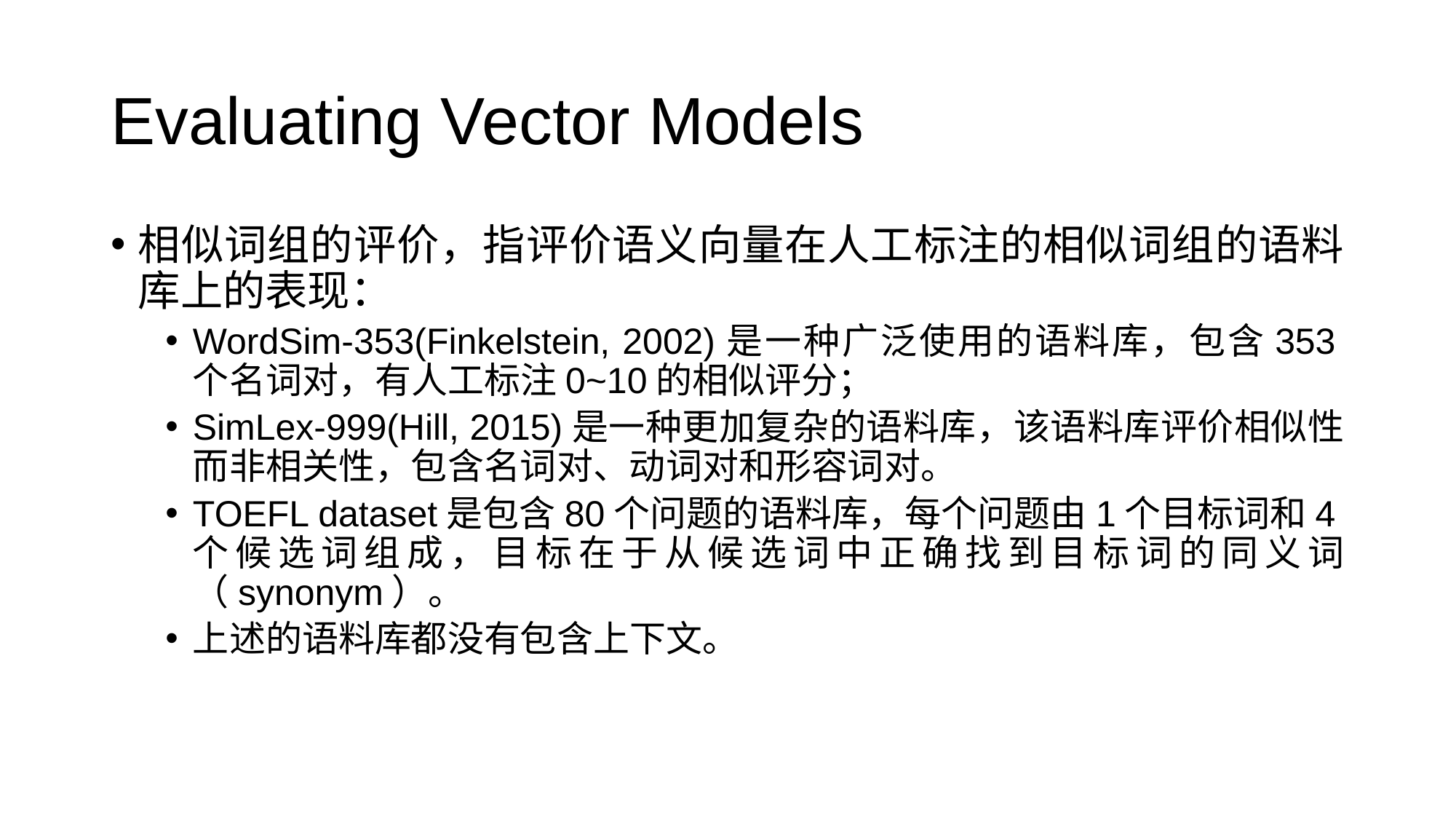

# Evaluating Vector Models
相似词组的评价，指评价语义向量在人工标注的相似词组的语料库上的表现：
WordSim-353(Finkelstein, 2002)是一种广泛使用的语料库，包含353个名词对，有人工标注0~10的相似评分；
SimLex-999(Hill, 2015)是一种更加复杂的语料库，该语料库评价相似性而非相关性，包含名词对、动词对和形容词对。
TOEFL dataset是包含80个问题的语料库，每个问题由1个目标词和4个候选词组成，目标在于从候选词中正确找到目标词的同义词（synonym）。
上述的语料库都没有包含上下文。